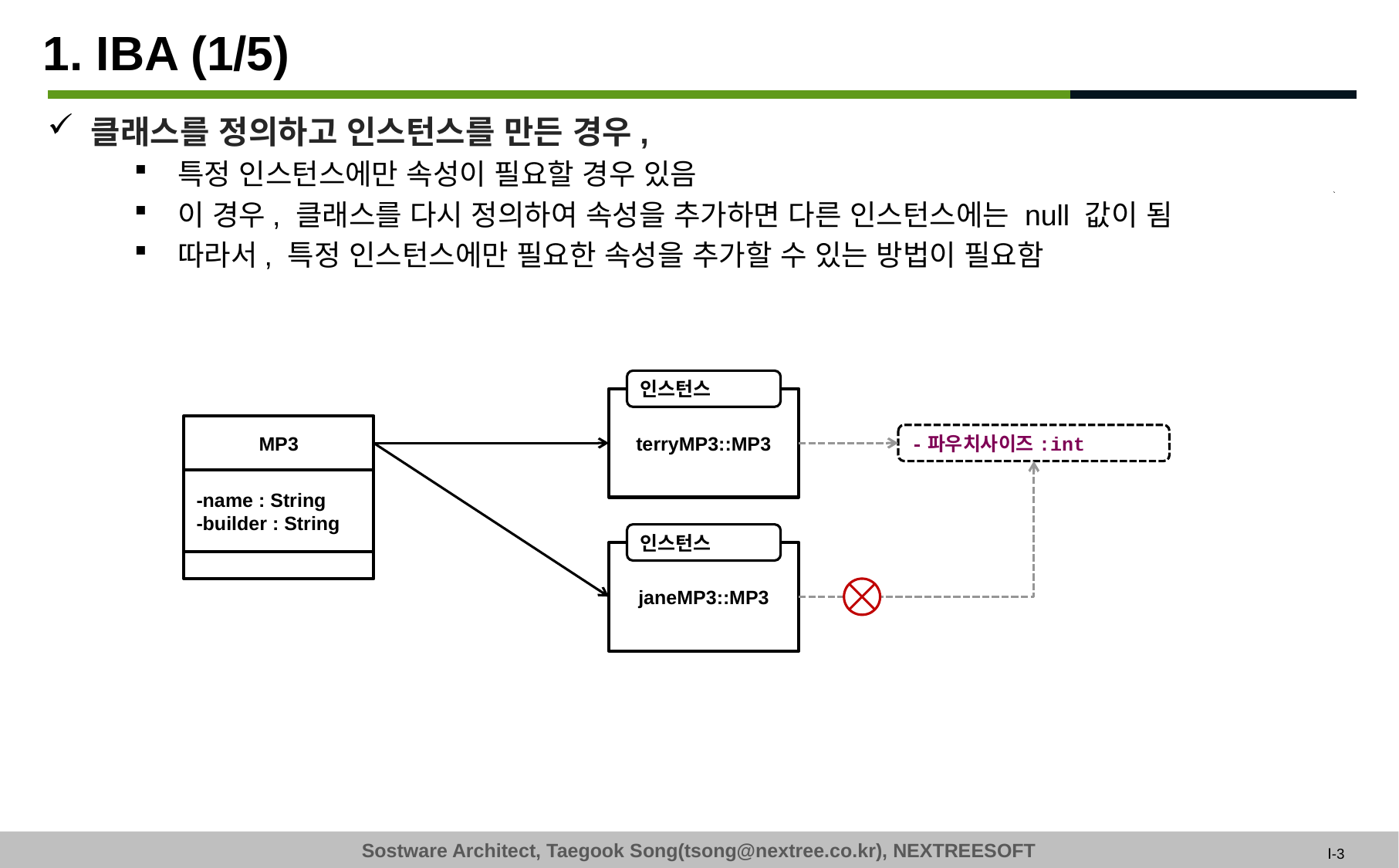

# 1. IBA (1/5)
클래스를 정의하고 인스턴스를 만든 경우,
특정 인스턴스에만 속성이 필요할 경우 있음
이 경우, 클래스를 다시 정의하여 속성을 추가하면 다른 인스턴스에는 null 값이 됨
따라서, 특정 인스턴스에만 필요한 속성을 추가할 수 있는 방법이 필요함
인스턴스
terryMP3::MP3
MP3
-파우치사이즈:int
-name : String
-builder : String
인스턴스
janeMP3::MP3